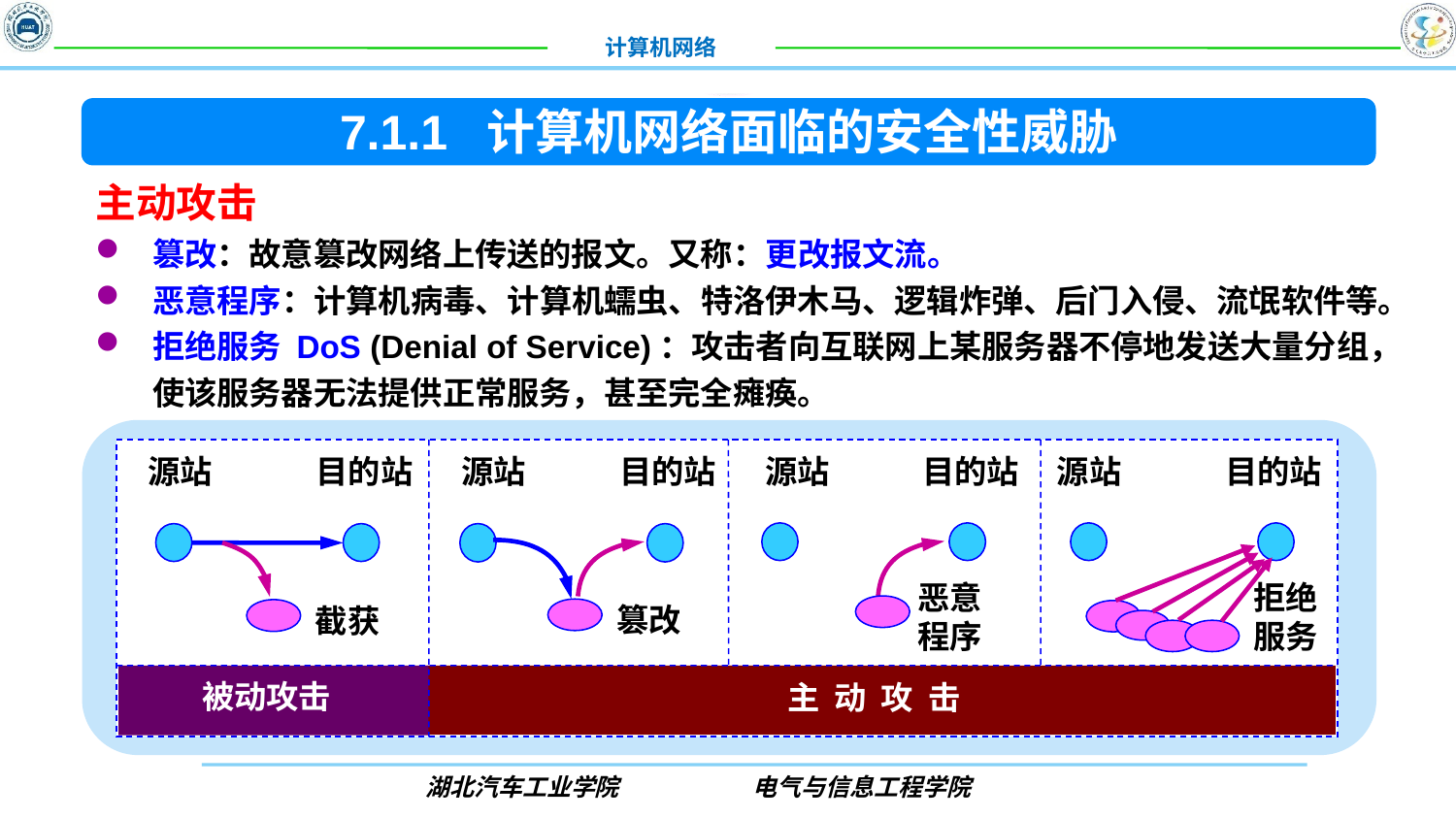

7.1.1  计算机网络面临的安全性威胁

计算机网络上的通信面临以下两大类威胁：被动攻击和主动攻击。
主动攻击
篡改：故意篡改网络上传送的报文。又称：更改报文流。
恶意程序：计算机病毒、计算机蠕虫、特洛伊木马、逻辑炸弹、后门入侵、流氓软件等。
拒绝服务 DoS (Denial of Service)：攻击者向互联网上某服务器不停地发送大量分组，使该服务器无法提供正常服务，甚至完全瘫痪。

源站
目的站
源站
目的站
源站
目的站
源站
目的站

恶意
程序
拒绝
服务
篡改
截获

被动攻击
主  动  攻  击